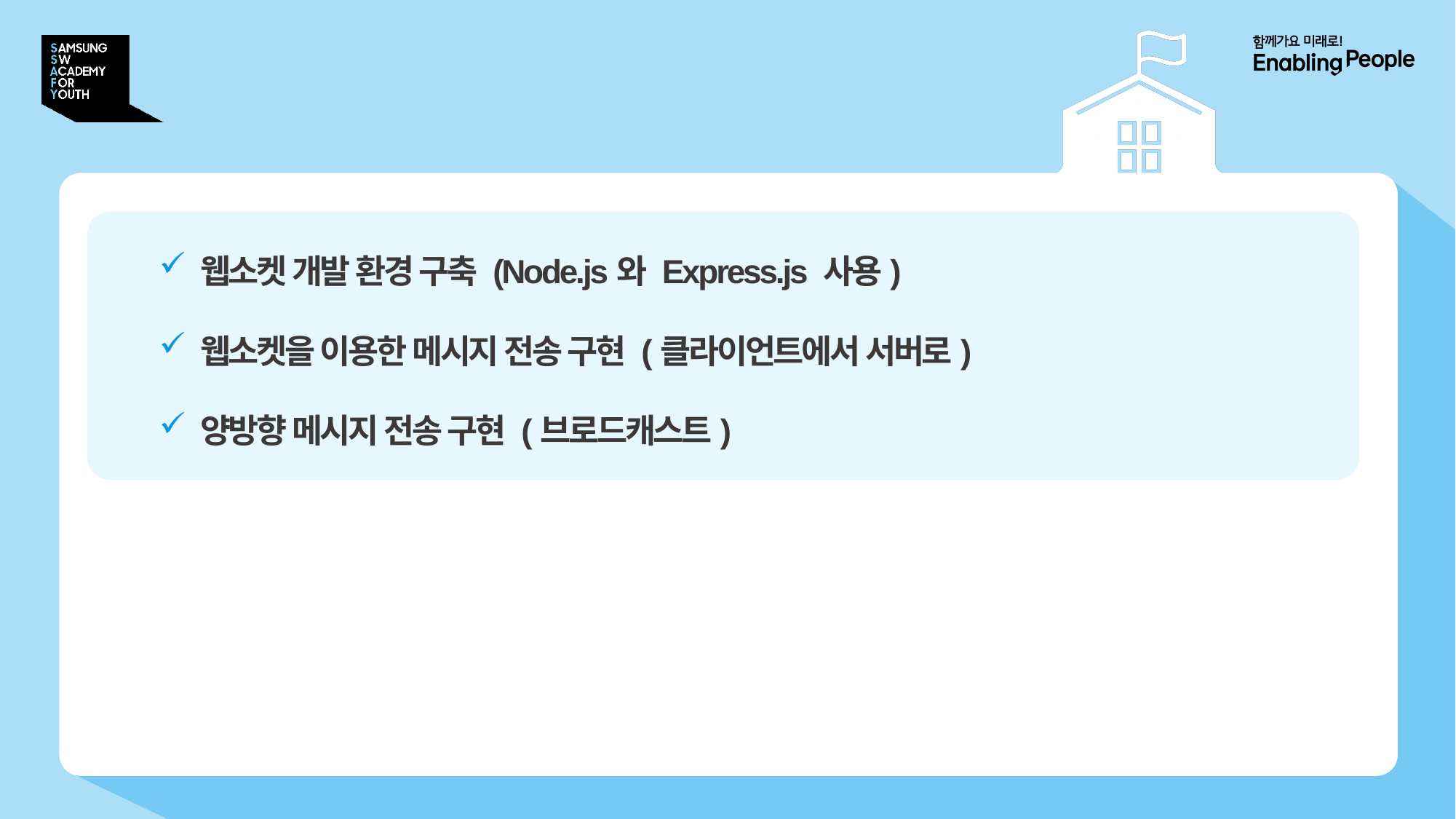

# 과제목표
웹소켓 개발 환경 구축 (Node.js와 Express.js 사용)
웹소켓을 이용한 메시지 전송 구현 (클라이언트에서 서버로)
양방향 메시지 전송 구현 (브로드캐스트)